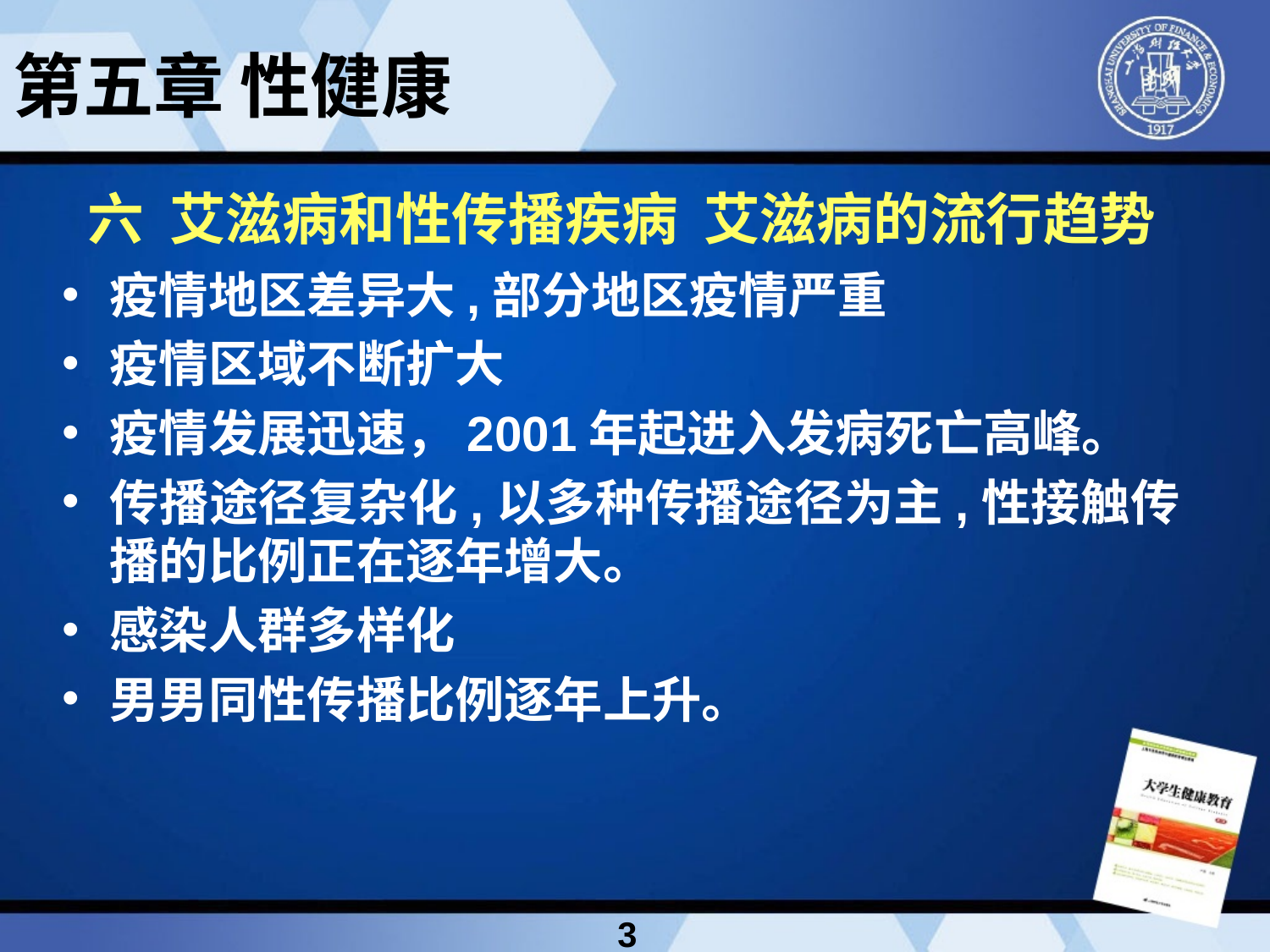

第五章 性健康
六  艾滋病和性传播疾病  艾滋病的流行趋势

疫情地区差异大,部分地区疫情严重
疫情区域不断扩大
疫情发展迅速，2001年起进入发病死亡高峰。
传播途径复杂化,以多种传播途径为主,性接触传播的比例正在逐年增大。
感染人群多样化
男男同性传播比例逐年上升。

3